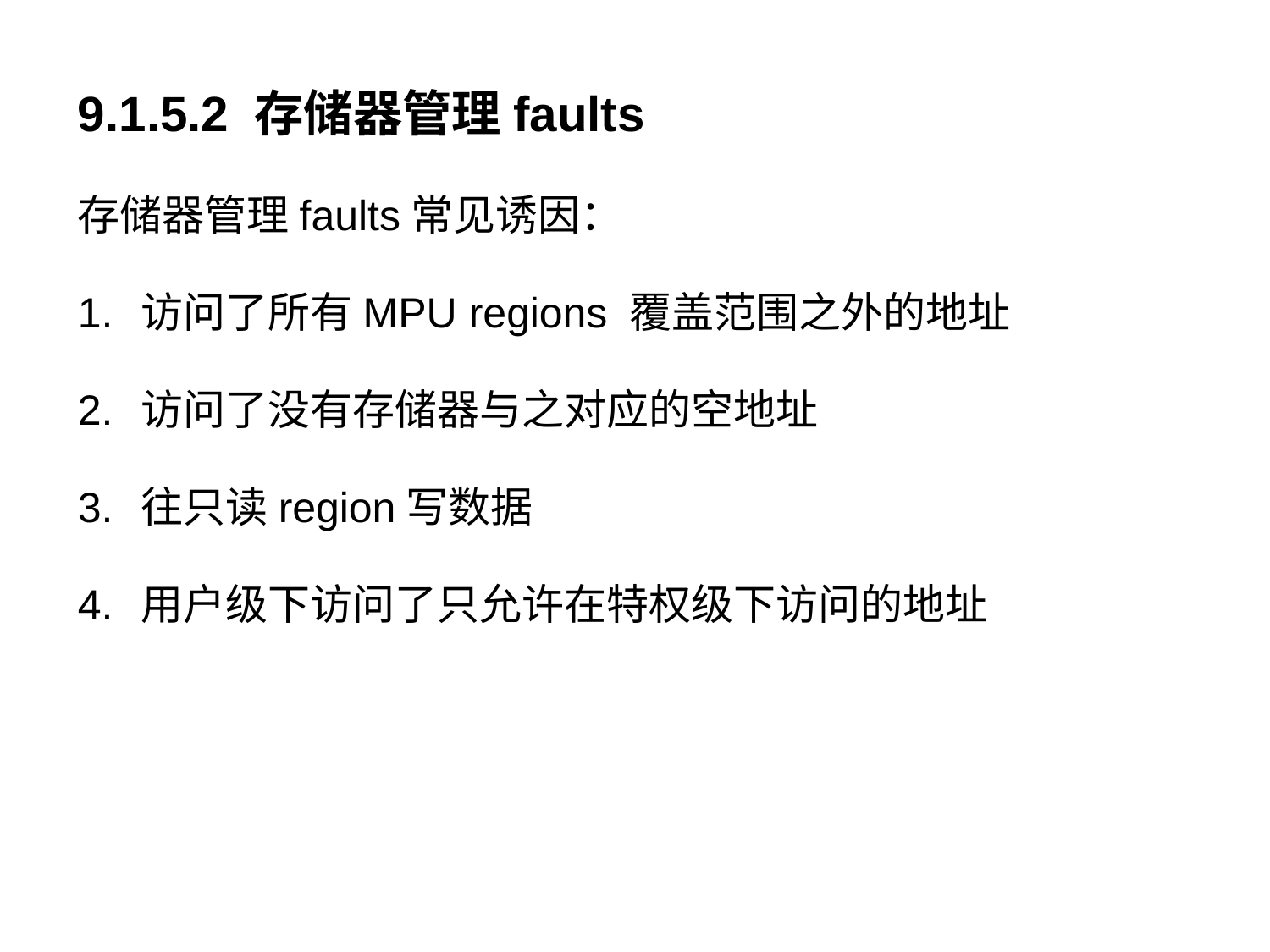

9.1.5.2 存储器管理faults
存储器管理faults常见诱因：
访问了所有MPU regions 覆盖范围之外的地址
访问了没有存储器与之对应的空地址
往只读region写数据
用户级下访问了只允许在特权级下访问的地址